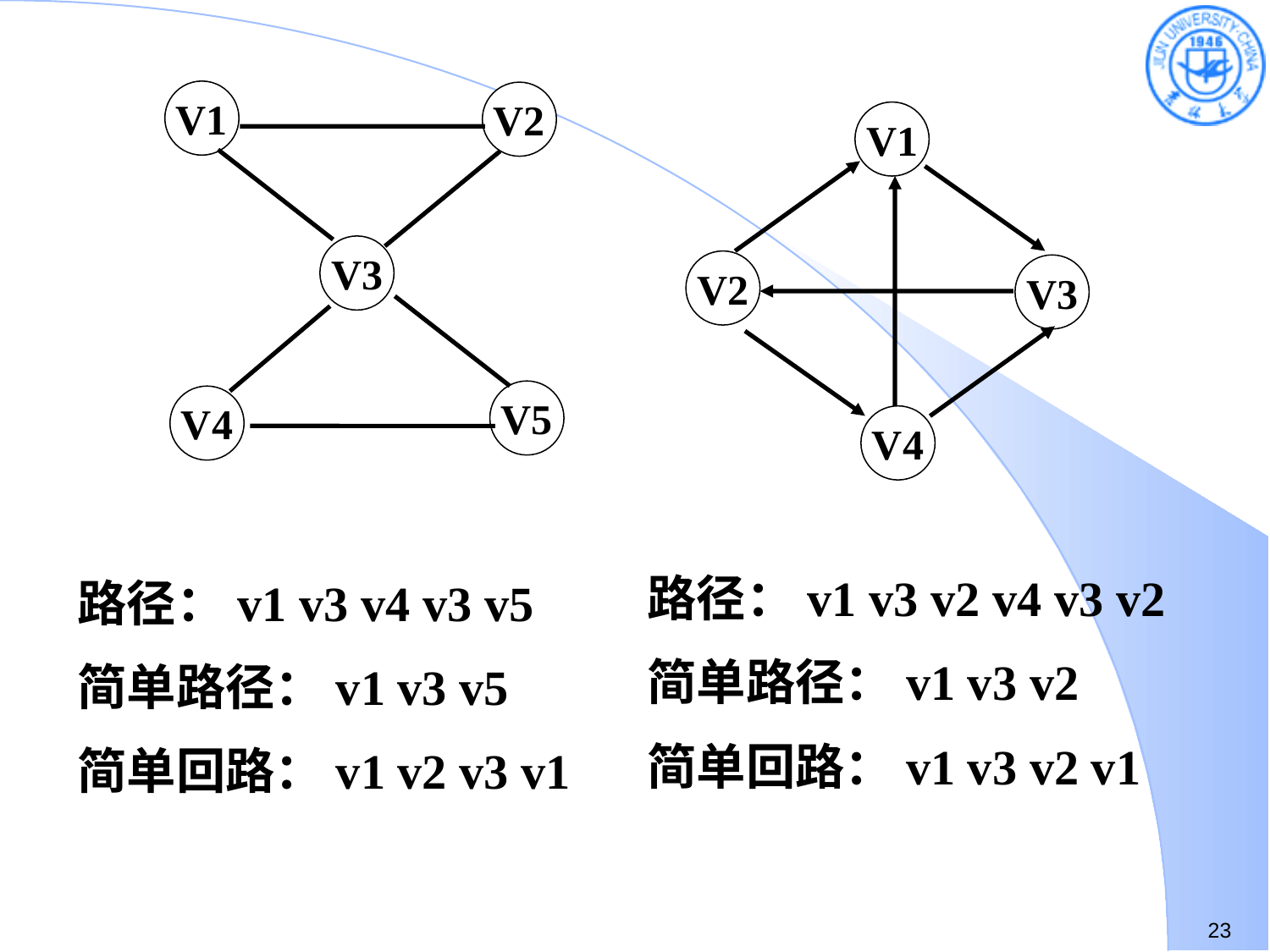

V1
V2
V1

V3
V2
V3

V5
V4
V4

路径：v1 v3 v2 v4 v3 v2
简单路径：v1 v3 v2
简单回路：v1 v3 v2 v1
路径：v1 v3 v4 v3 v5
简单路径：v1 v3 v5
简单回路：v1 v2 v3 v1